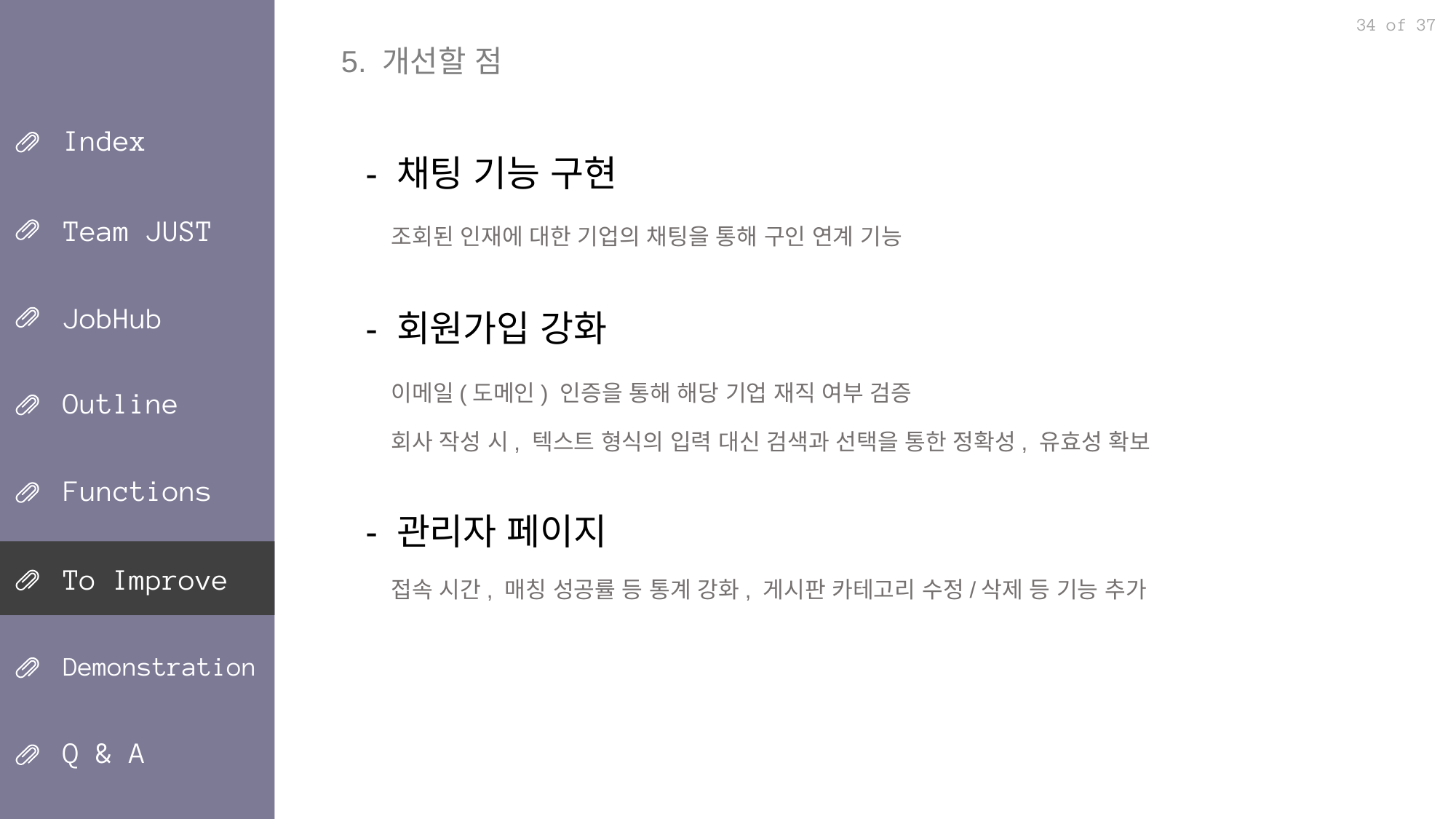

34 of 37
5. 개선할 점
Index

- 채팅 기능 구현
Team JUST
    조회된 인재에 대한 기업의 채팅을 통해 구인 연계 기능

JobHub
- 회원가입 강화

    이메일(도메인) 인증을 통해 해당 기업 재직 여부 검증
Outline

    회사 작성 시, 텍스트 형식의 입력 대신 검색과 선택을 통한 정확성, 유효성 확보
Functions

- 관리자 페이지

To Improve

    접속 시간, 매칭 성공률 등 통계 강화, 게시판 카테고리 수정/삭제 등 기능 추가
Demonstration

Q & A